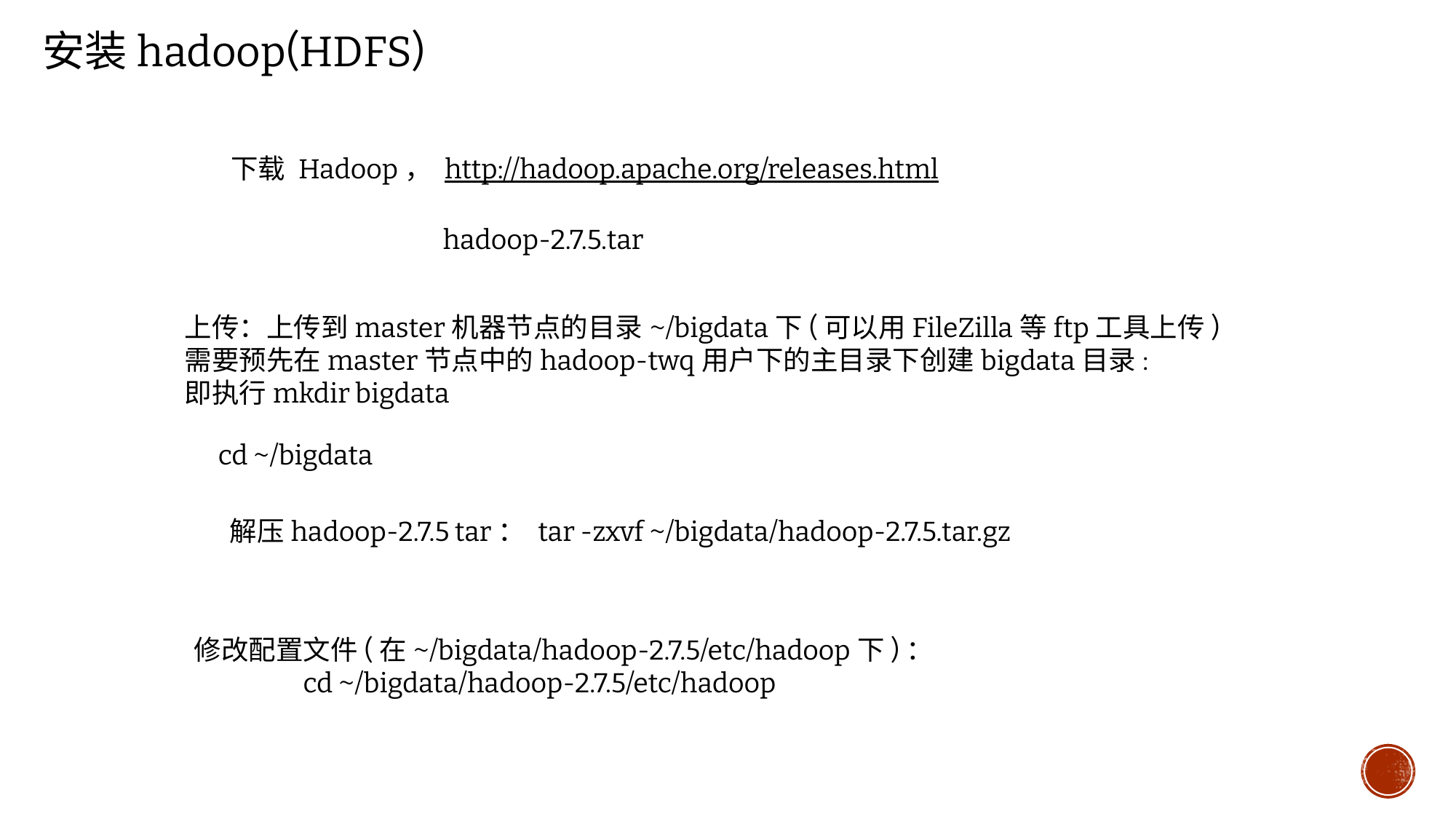

安装hadoop(HDFS)
下载 Hadoop， http://hadoop.apache.org/releases.html
hadoop-2.7.5.tar
上传：上传到master机器节点的目录~/bigdata下(可以用FileZilla等ftp工具上传)
需要预先在master节点中的hadoop-twq用户下的主目录下创建bigdata目录:
即执行mkdir bigdata
cd ~/bigdata
解压hadoop-2.7.5 tar： tar -zxvf ~/bigdata/hadoop-2.7.5.tar.gz
修改配置文件(在~/bigdata/hadoop-2.7.5/etc/hadoop下)：
	cd ~/bigdata/hadoop-2.7.5/etc/hadoop